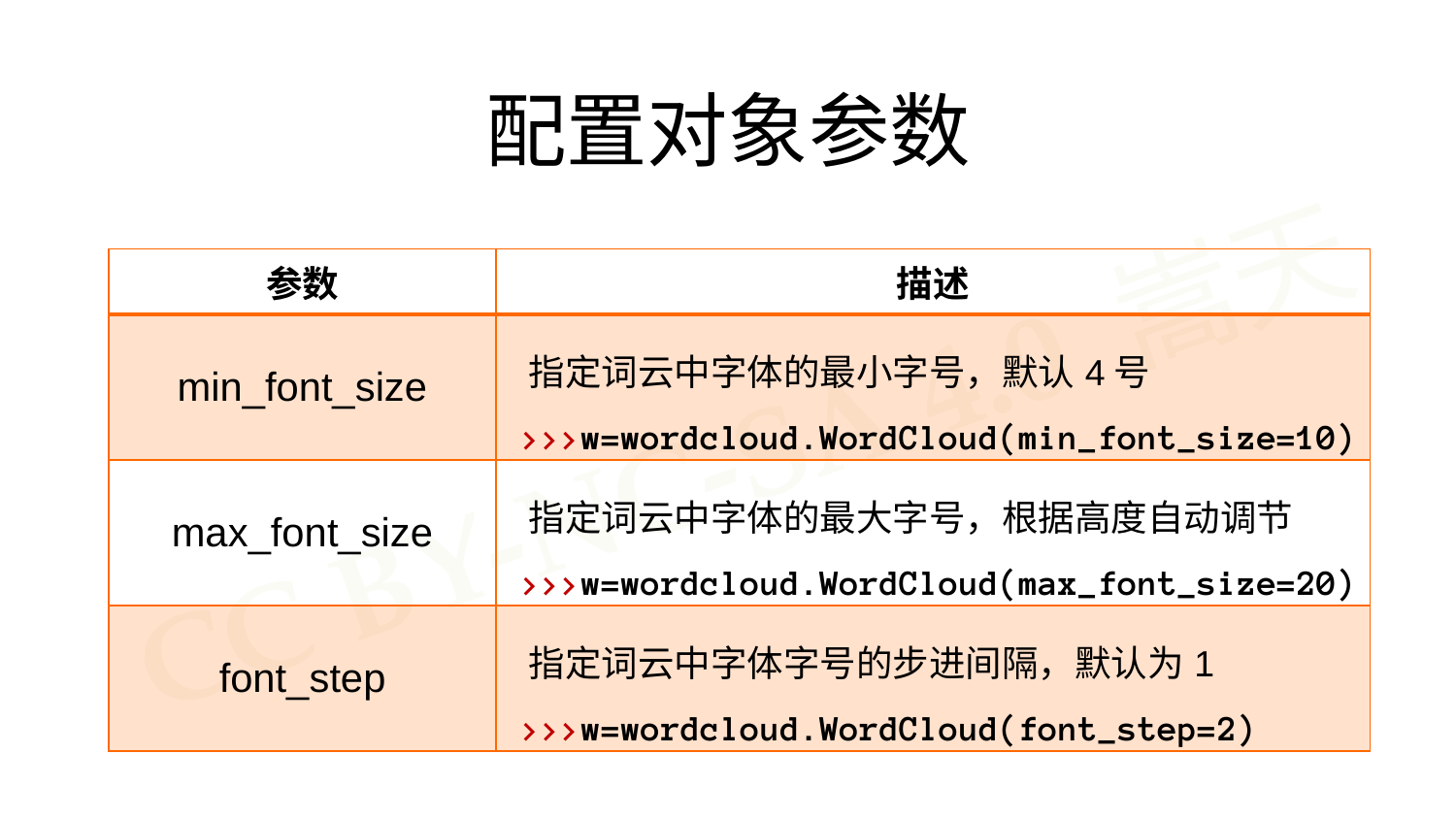

配置对象参数
| 参数 | 描述 |
| --- | --- |
| min\_font\_size | 指定词云中字体的最小字号，默认4号 >>>w=wordcloud.WordCloud(min\_font\_size=10) |
| max\_font\_size | 指定词云中字体的最大字号，根据高度自动调节 >>>w=wordcloud.WordCloud(max\_font\_size=20) |
| font\_step | 指定词云中字体字号的步进间隔，默认为1 >>>w=wordcloud.WordCloud(font\_step=2) |